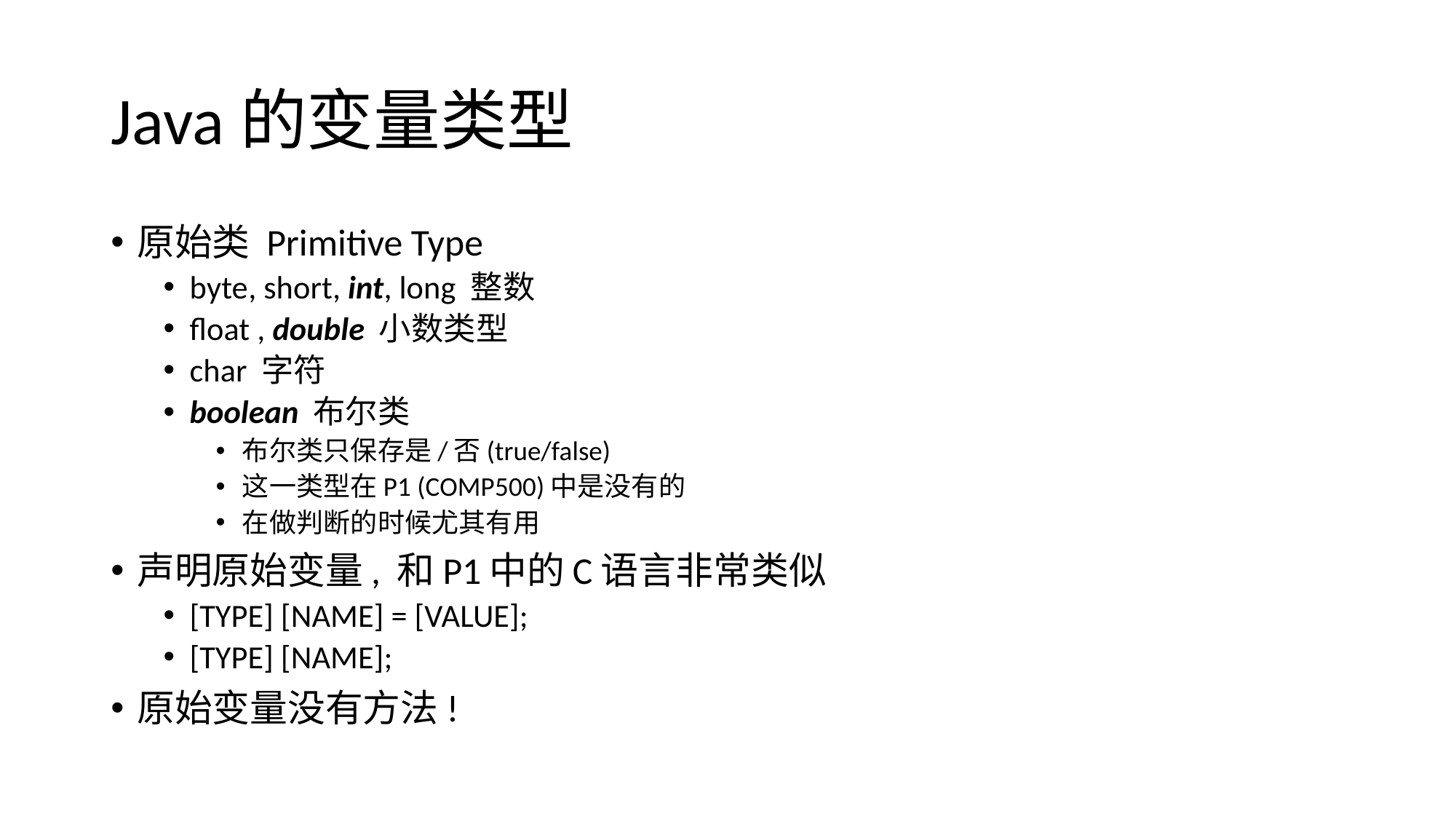

# Java的变量类型
原始类 Primitive Type
byte, short, int, long 整数
float , double 小数类型
char 字符
boolean 布尔类
布尔类只保存是/否(true/false)
这一类型在P1 (COMP500)中是没有的
在做判断的时候尤其有用
声明原始变量, 和P1中的C语言非常类似
[TYPE] [NAME] = [VALUE];
[TYPE] [NAME];
原始变量没有方法!